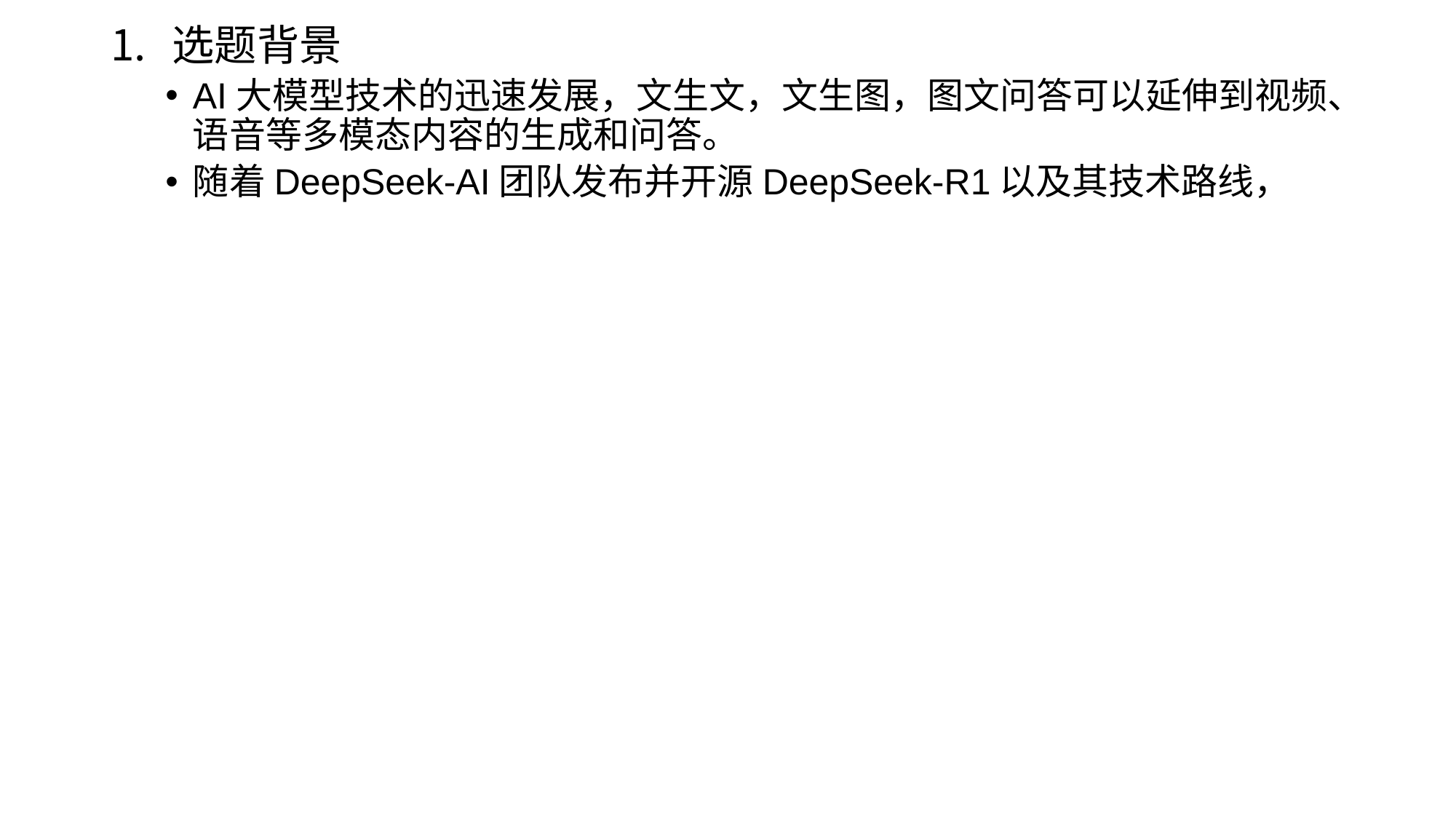

选题背景
AI大模型技术的迅速发展，文生文，文生图，图文问答可以延伸到视频、语音等多模态内容的生成和问答。
随着DeepSeek-AI团队发布并开源DeepSeek-R1以及其技术路线，